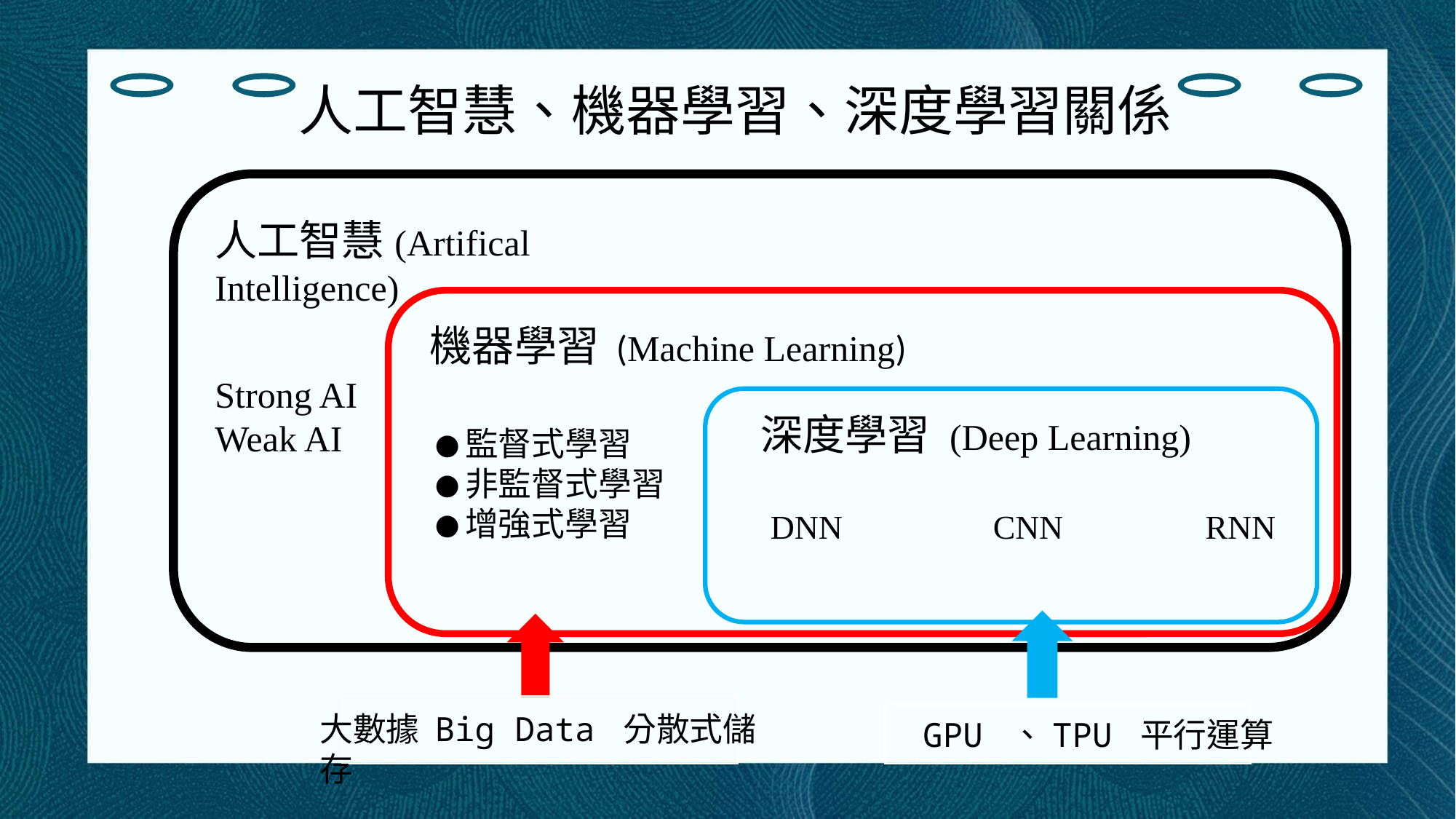

人工智慧、機器學習、深度學習關係

人工智慧(Artifical Intelligence)

機器學習 (Machine Learning)
Strong AI
Weak AI

深度學習 (Deep Learning)
●監督式學習
●非監督式學習
●增強式學習

DNN                  CNN                 RNN

大數據 Big Data 分散式儲存

GPU 、TPU 平行運算